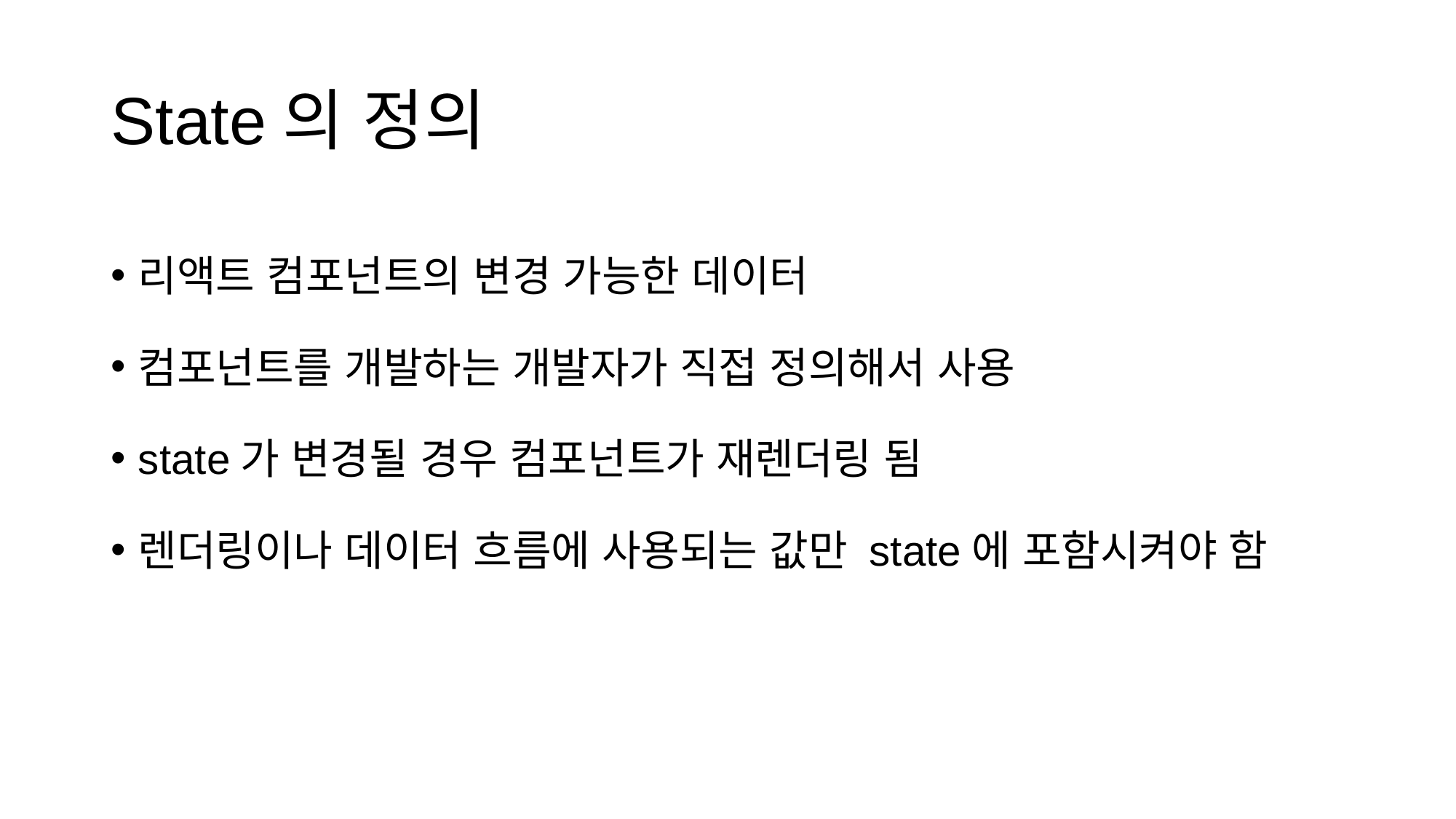

# State의 정의
리액트 컴포넌트의 변경 가능한 데이터
컴포넌트를 개발하는 개발자가 직접 정의해서 사용
state가 변경될 경우 컴포넌트가 재렌더링 됨
렌더링이나 데이터 흐름에 사용되는 값만 state에 포함시켜야 함